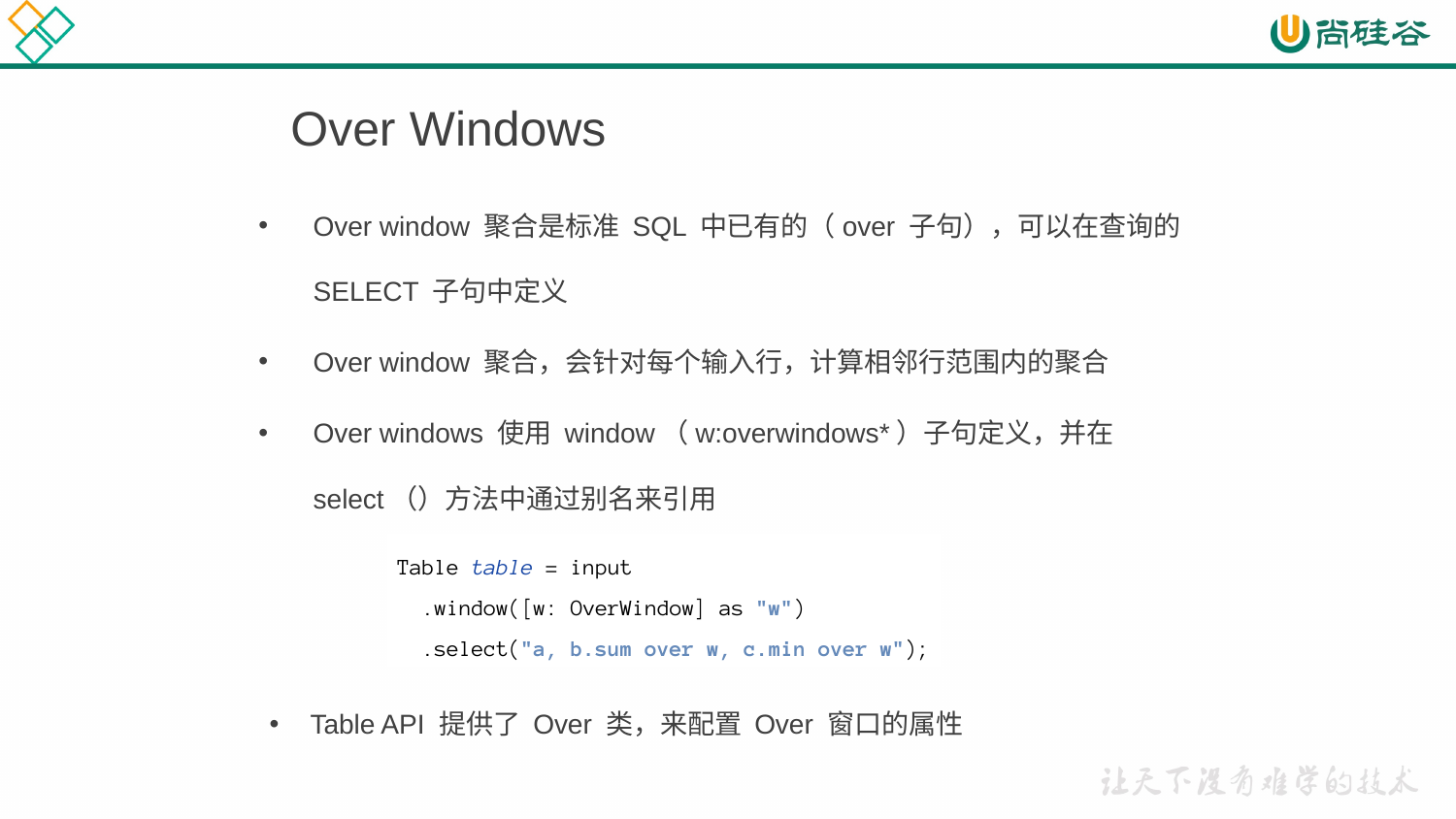

# Over Windows
Over window 聚合是标准 SQL 中已有的（over 子句），可以在查询的 SELECT 子句中定义
Over window 聚合，会针对每个输入行，计算相邻行范围内的聚合
Over windows 使用 window（w:overwindows*）子句定义，并在 select（）方法中通过别名来引用
Table table = input
  .window([w: OverWindow] as "w")
  .select("a, b.sum over w, c.min over w");
Table API 提供了 Over 类，来配置 Over 窗口的属性